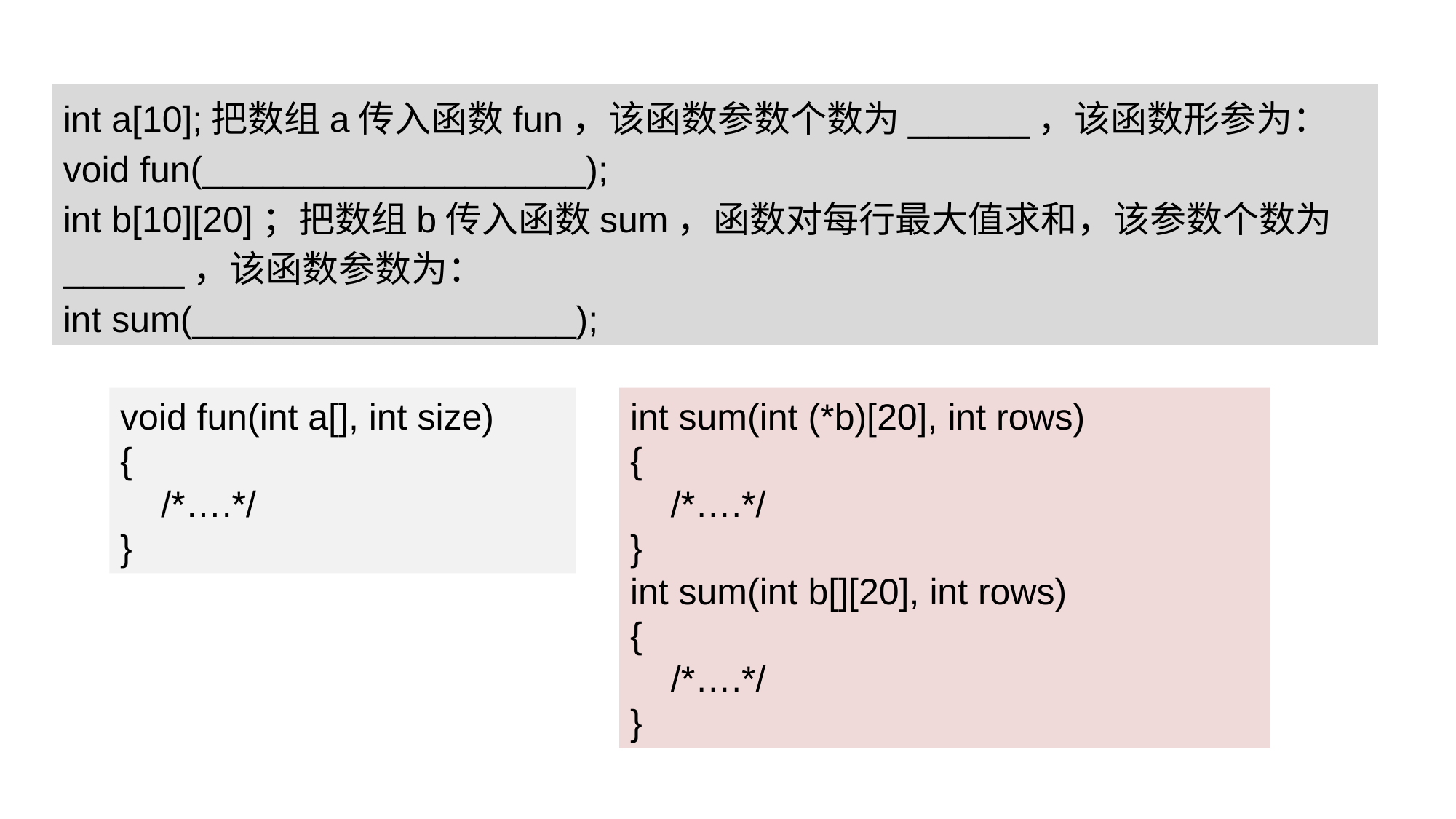

int a[10];把数组a传入函数fun，该函数参数个数为______，该函数形参为：
void fun(___________________);
int b[10][20]；把数组b传入函数sum，函数对每行最大值求和，该参数个数为______，该函数参数为：
int sum(___________________);
void fun(int a[], int size)
{
    /*….*/
}
int sum(int (*b)[20], int rows)
{
    /*….*/
}
int sum(int b[][20], int rows)
{
    /*….*/
}